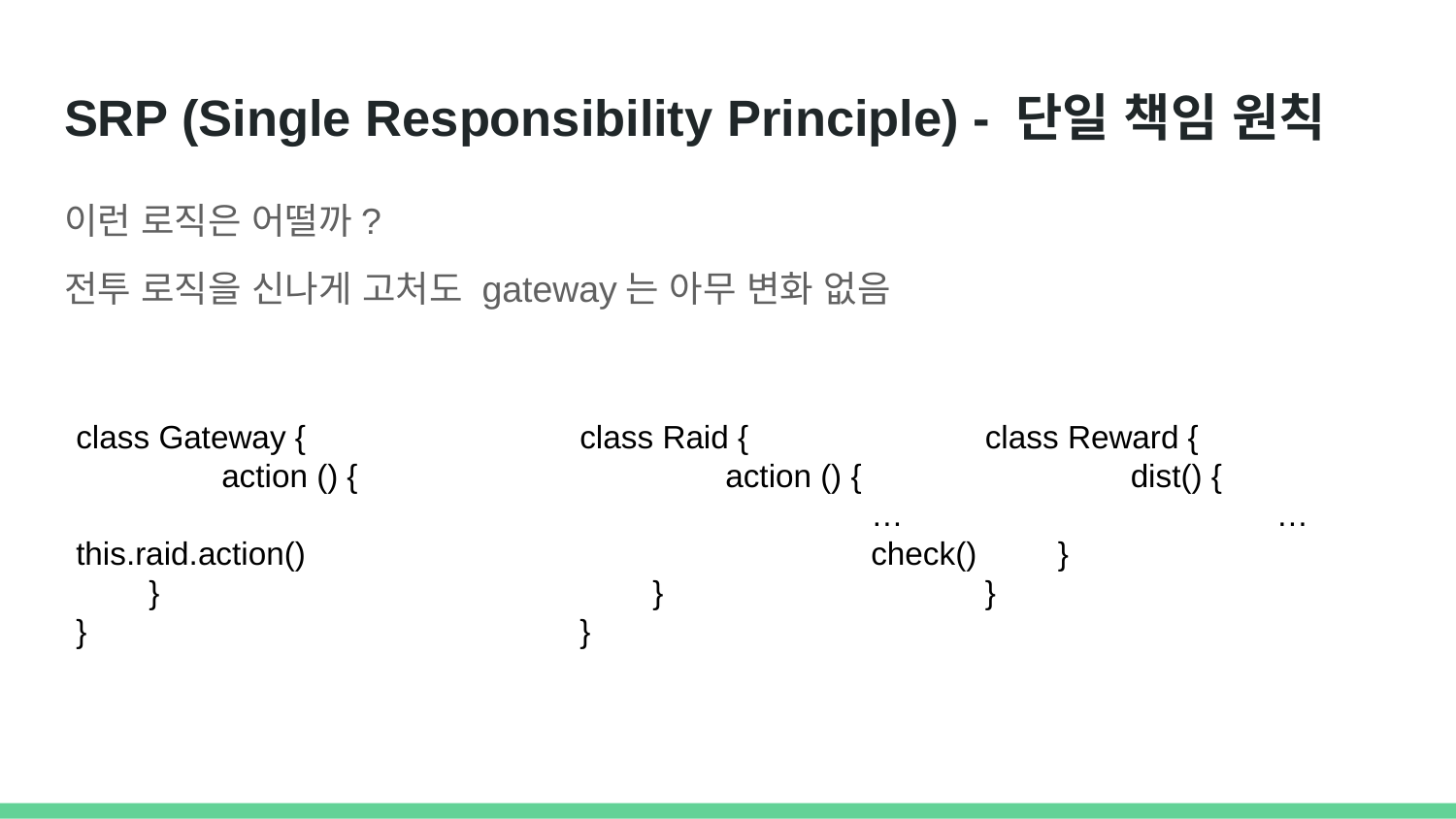

# SRP (Single Responsibility Principle) - 단일 책임 원칙
이런 로직은 어떨까?
전투 로직을 신나게 고처도 gateway는 아무 변화 없음
class Gateway {
	action () {
		this.raid.action()
}
}

class Raid {
	action () {
		…
		check()
}
}

class Reward {
	dist() {
		…
}
}